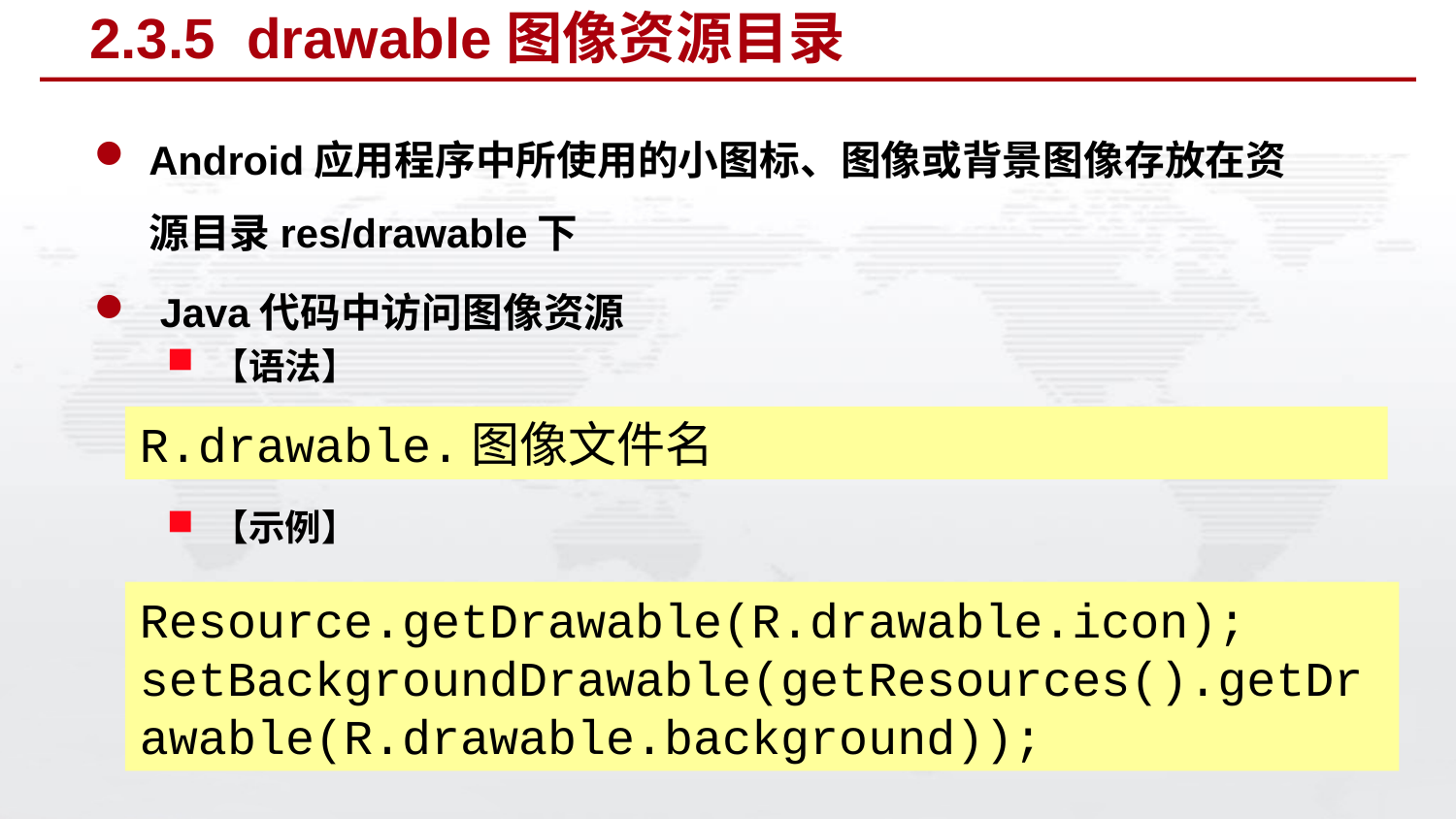

# 2.3.5  drawable图像资源目录
Android应用程序中所使用的小图标、图像或背景图像存放在资源目录res/drawable下
 Java代码中访问图像资源
【语法】

【示例】

R.drawable.图像文件名
Resource.getDrawable(R.drawable.icon);
setBackgroundDrawable(getResources().getDrawable(R.drawable.background));